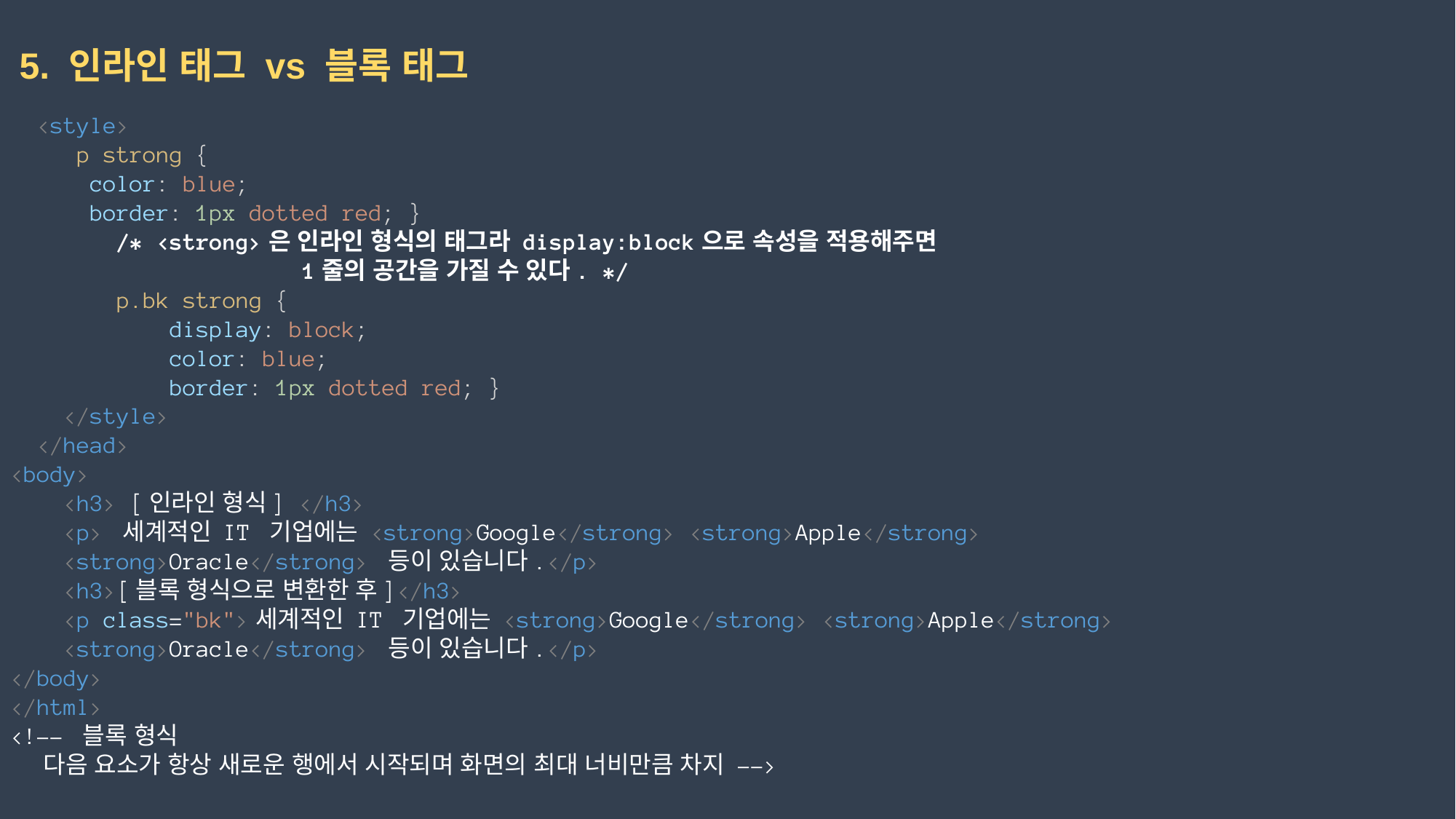

5. 인라인 태그 vs 블록 태그
  <style>
     p strong {
      color: blue;
      border: 1px dotted red; }
        /* <strong>은 인라인 형식의 태그라 display:block으로 속성을 적용해주면
                      1줄의 공간을 가질 수 있다. */
        p.bk strong {
            display: block;
            color: blue;
            border: 1px dotted red; }
    </style>
  </head>
<body>
    <h3> [인라인 형식] </h3>
    <p> 세계적인 IT 기업에는 <strong>Google</strong> <strong>Apple</strong>
    <strong>Oracle</strong> 등이 있습니다.</p>
    <h3>[블록 형식으로 변환한 후]</h3>
    <p class="bk">세계적인 IT 기업에는 <strong>Google</strong> <strong>Apple</strong>
    <strong>Oracle</strong> 등이 있습니다.</p>
</body>
</html>
<!-- 블록 형식
    다음 요소가 항상 새로운 행에서 시작되며 화면의 최대 너비만큼 차지 -->

2023-02-17
권민지